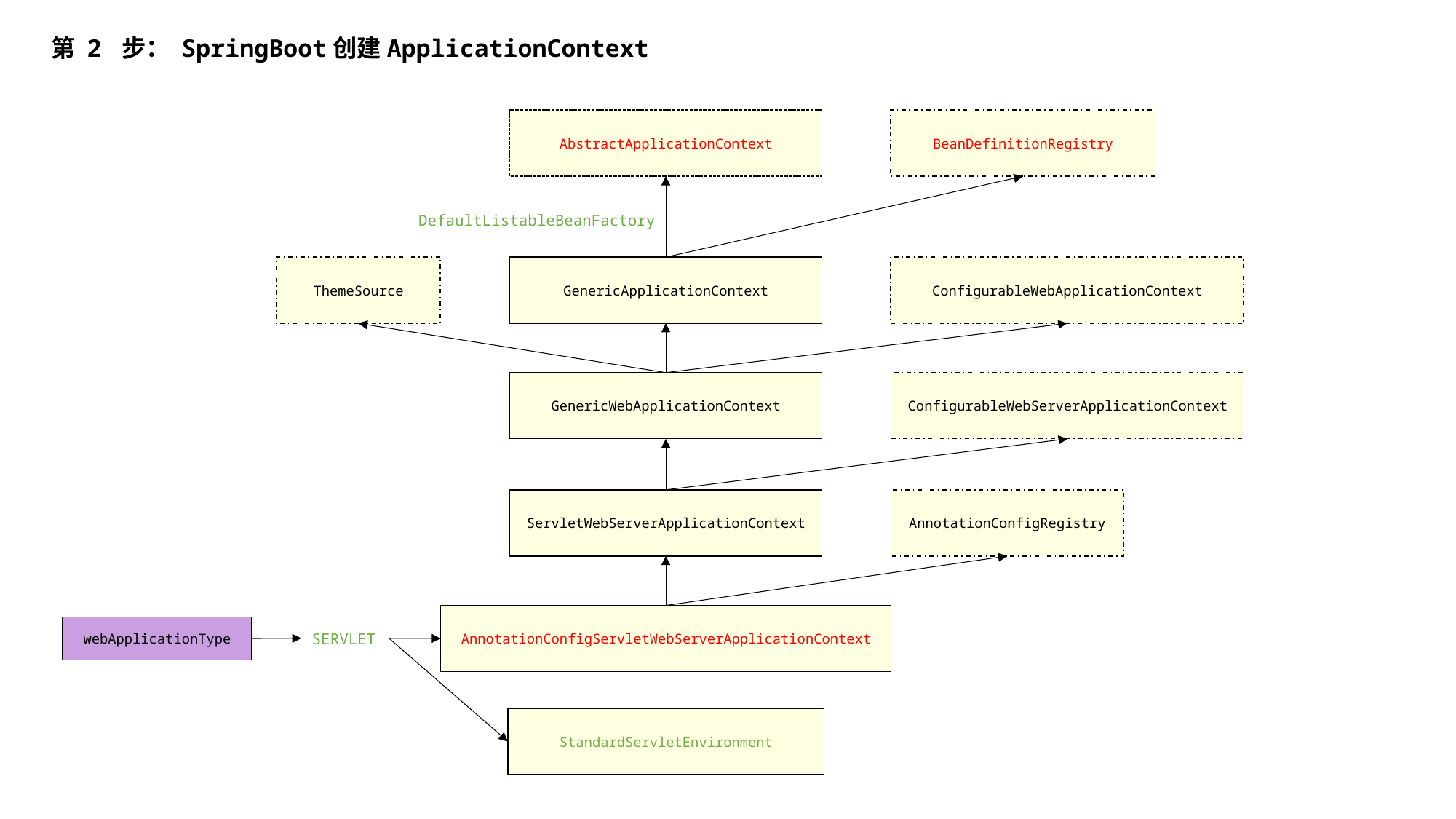

第 2 步： SpringBoot创建ApplicationContext
AbstractApplicationContext
BeanDefinitionRegistry
DefaultListableBeanFactory
ThemeSource
GenericApplicationContext
ConfigurableWebApplicationContext
GenericWebApplicationContext
ConfigurableWebServerApplicationContext
AnnotationConfigRegistry
ServletWebServerApplicationContext
AnnotationConfigServletWebServerApplicationContext
webApplicationType
SERVLET
StandardServletEnvironment